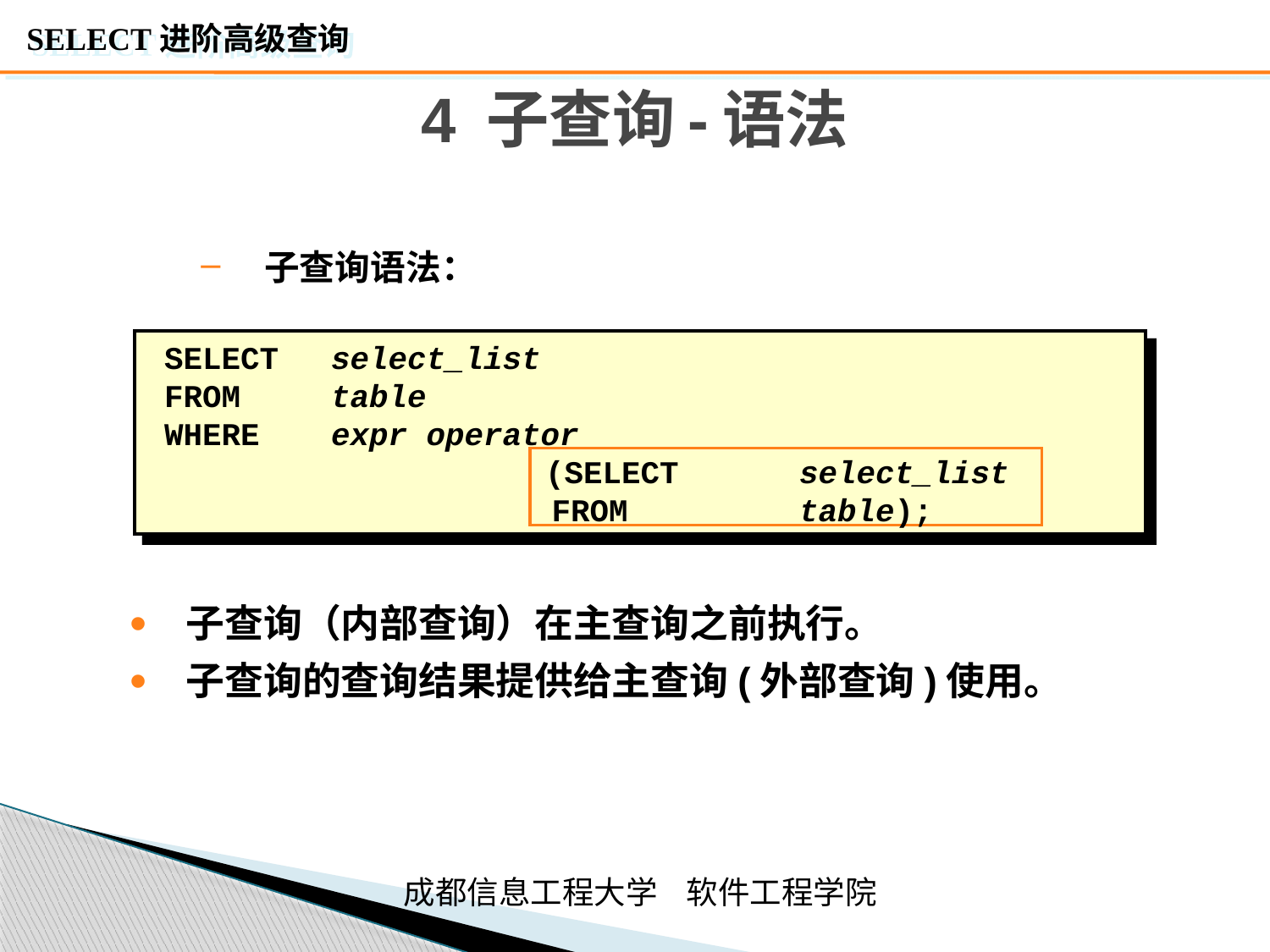

# 4 子查询-语法
子查询语法：
SELECT	select_list
FROM	table
WHERE	expr operator
		 	(SELECT	select_list
		       FROM		table);

子查询（内部查询）在主查询之前执行。
子查询的查询结果提供给主查询(外部查询)使用。